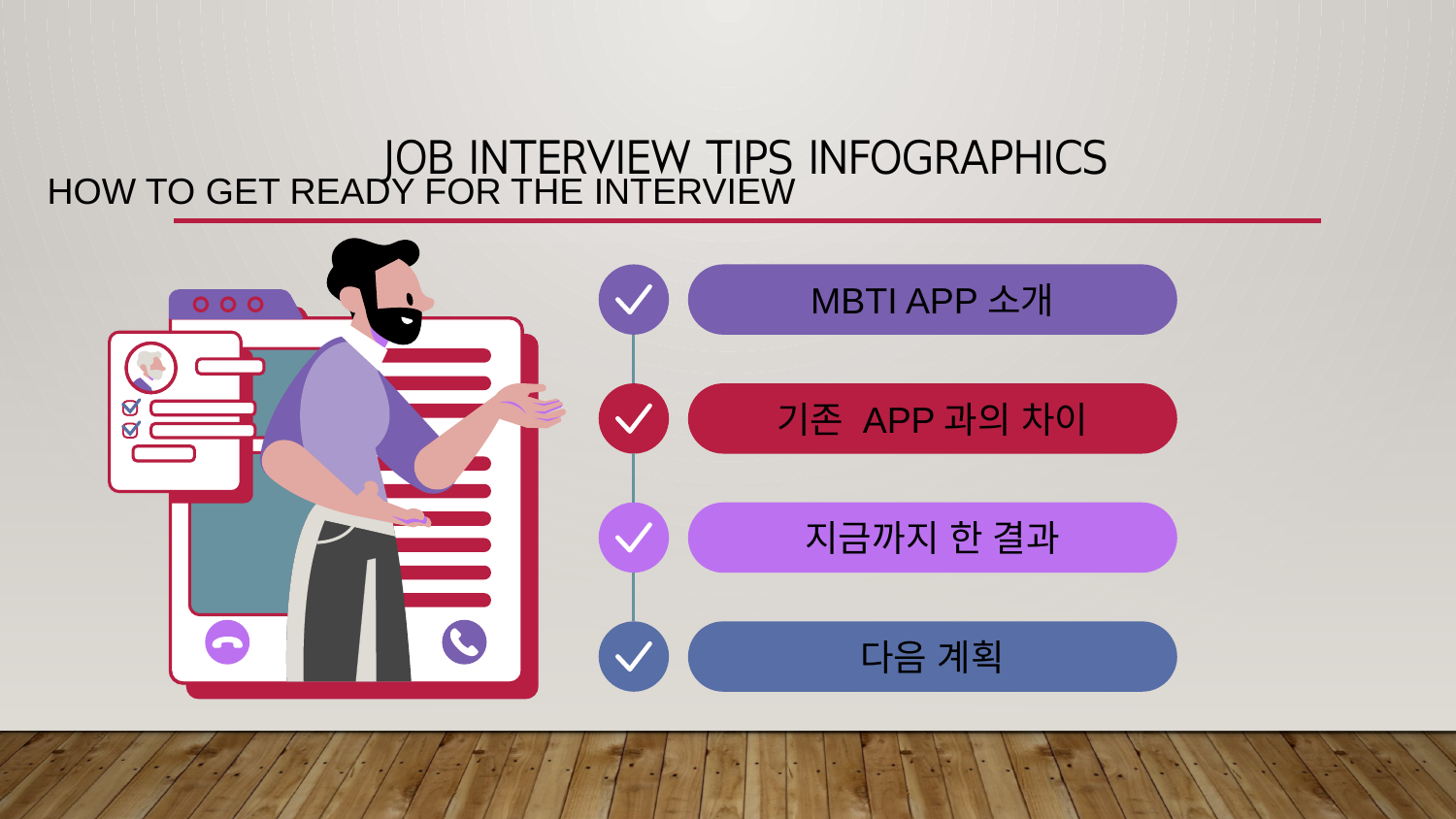

# Job interview tips infographics
How to get ready for the interview

MBTI APP소개

기존 APP과의 차이

지금까지 한 결과

다음 계획